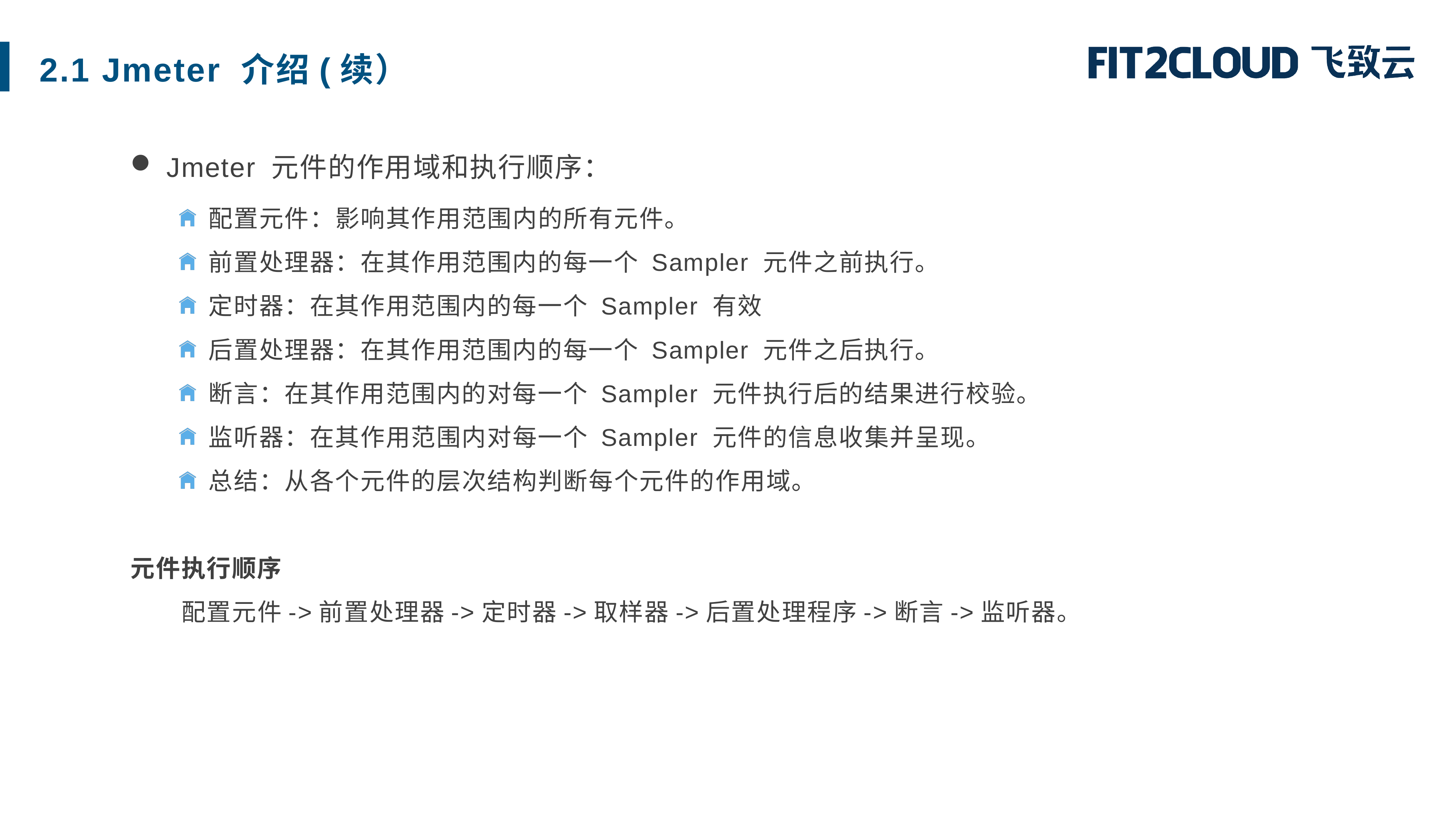

2.1 Jmeter 介绍(续）

 Jmeter 元件的作用域和执行顺序：
 配置元件：影响其作用范围内的所有元件。
 前置处理器：在其作用范围内的每一个 Sampler 元件之前执行。
 定时器：在其作用范围内的每一个 Sampler 有效
 后置处理器：在其作用范围内的每一个 Sampler 元件之后执行。
 断言：在其作用范围内的对每一个 Sampler 元件执行后的结果进行校验。
 监听器：在其作用范围内对每一个 Sampler 元件的信息收集并呈现。
 总结：从各个元件的层次结构判断每个元件的作用域。

元件执行顺序
配置元件->前置处理器->定时器->取样器->后置处理程序->断言->监听器。